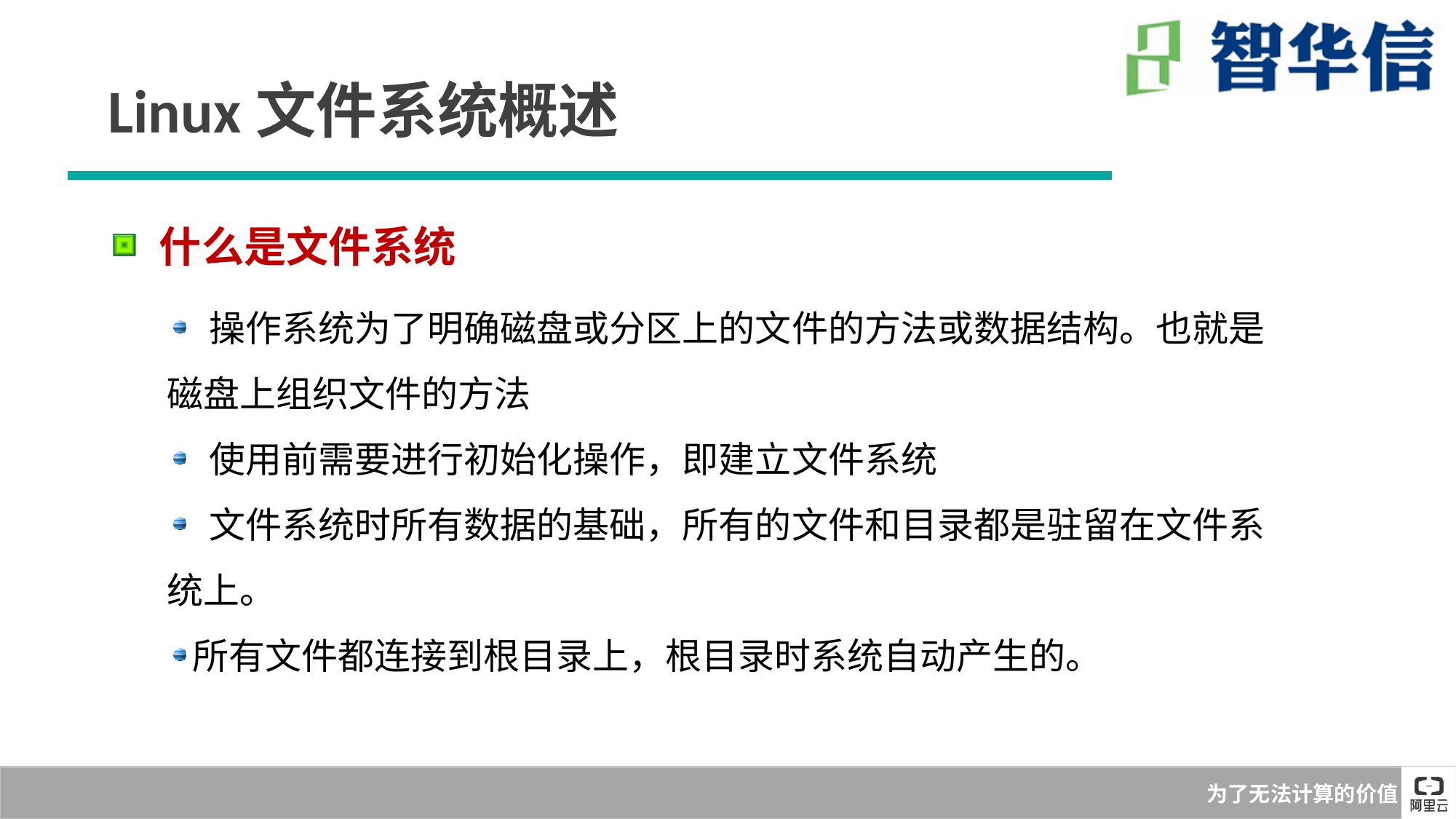

Linux文件系统概述
 什么是文件系统
 操作系统为了明确磁盘或分区上的文件的方法或数据结构。也就是磁盘上组织文件的方法
 使用前需要进行初始化操作，即建立文件系统
 文件系统时所有数据的基础，所有的文件和目录都是驻留在文件系统上。
所有文件都连接到根目录上，根目录时系统自动产生的。